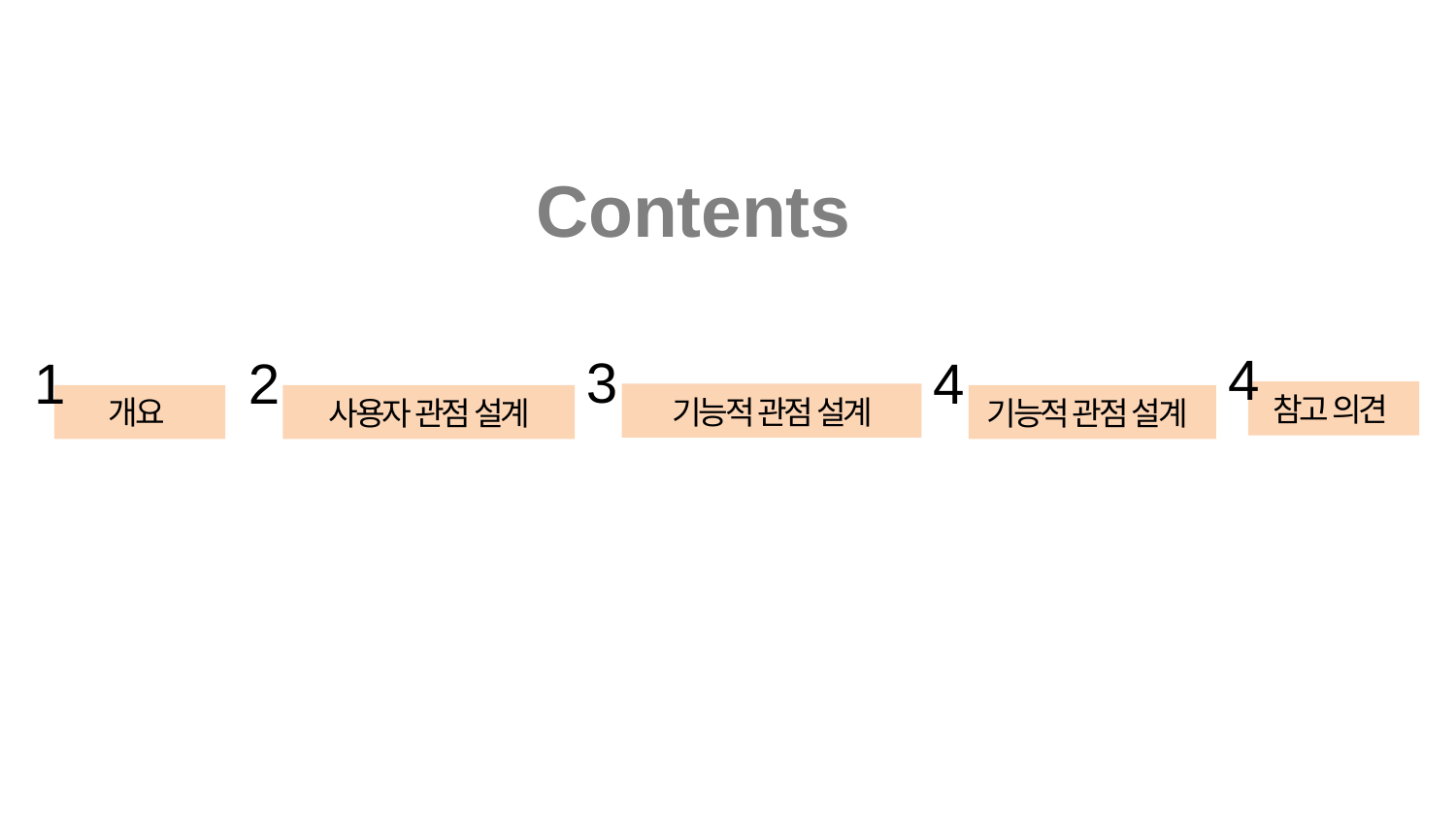

Contents
4

참고 의견
3

기능적 관점 설계
1
개요

2

사용자 관점 설계
4

기능적 관점 설계